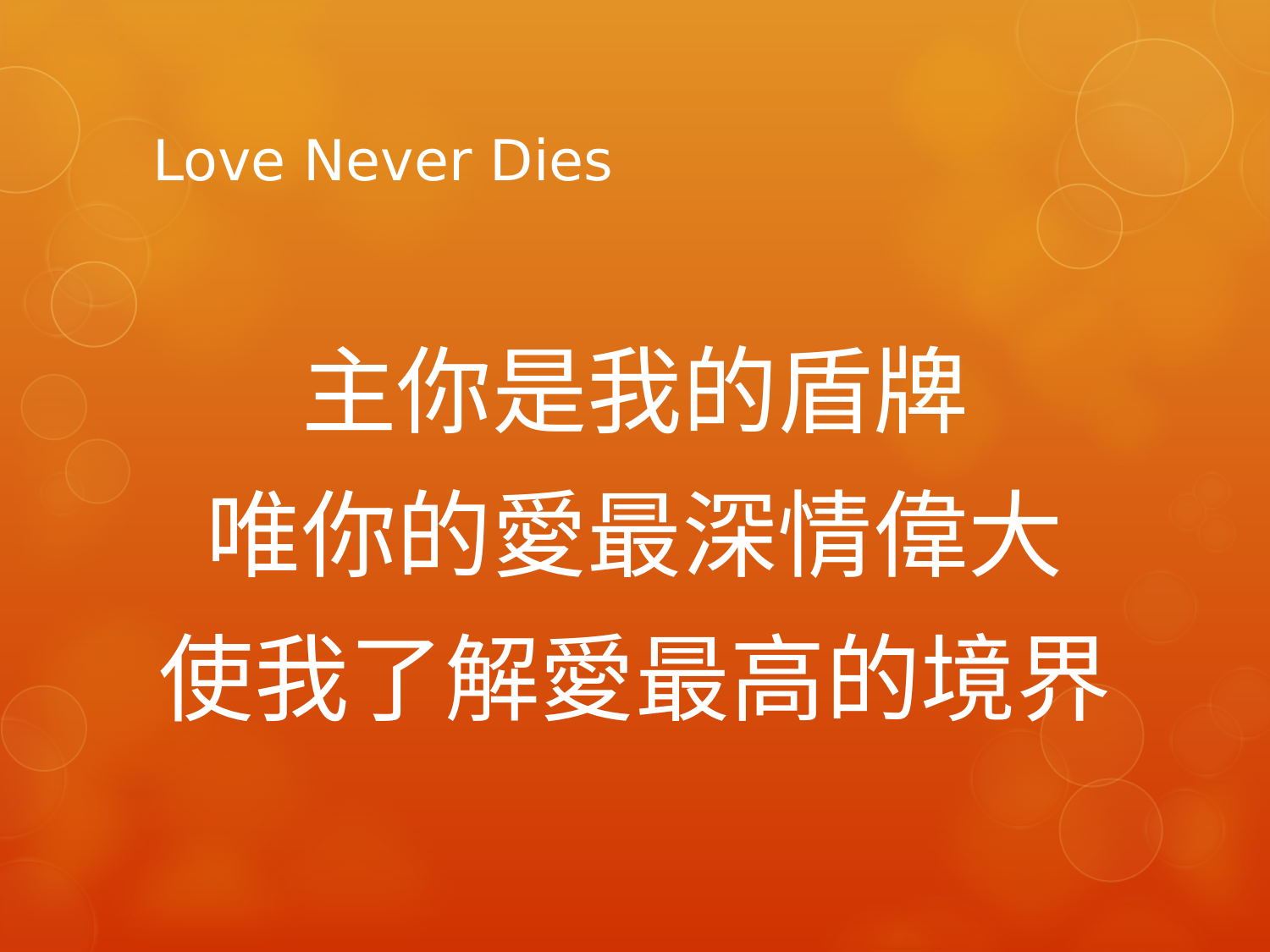

# Love Never Dies
主你是我的盾牌
唯你的愛最深情偉大
使我了解愛最高的境界